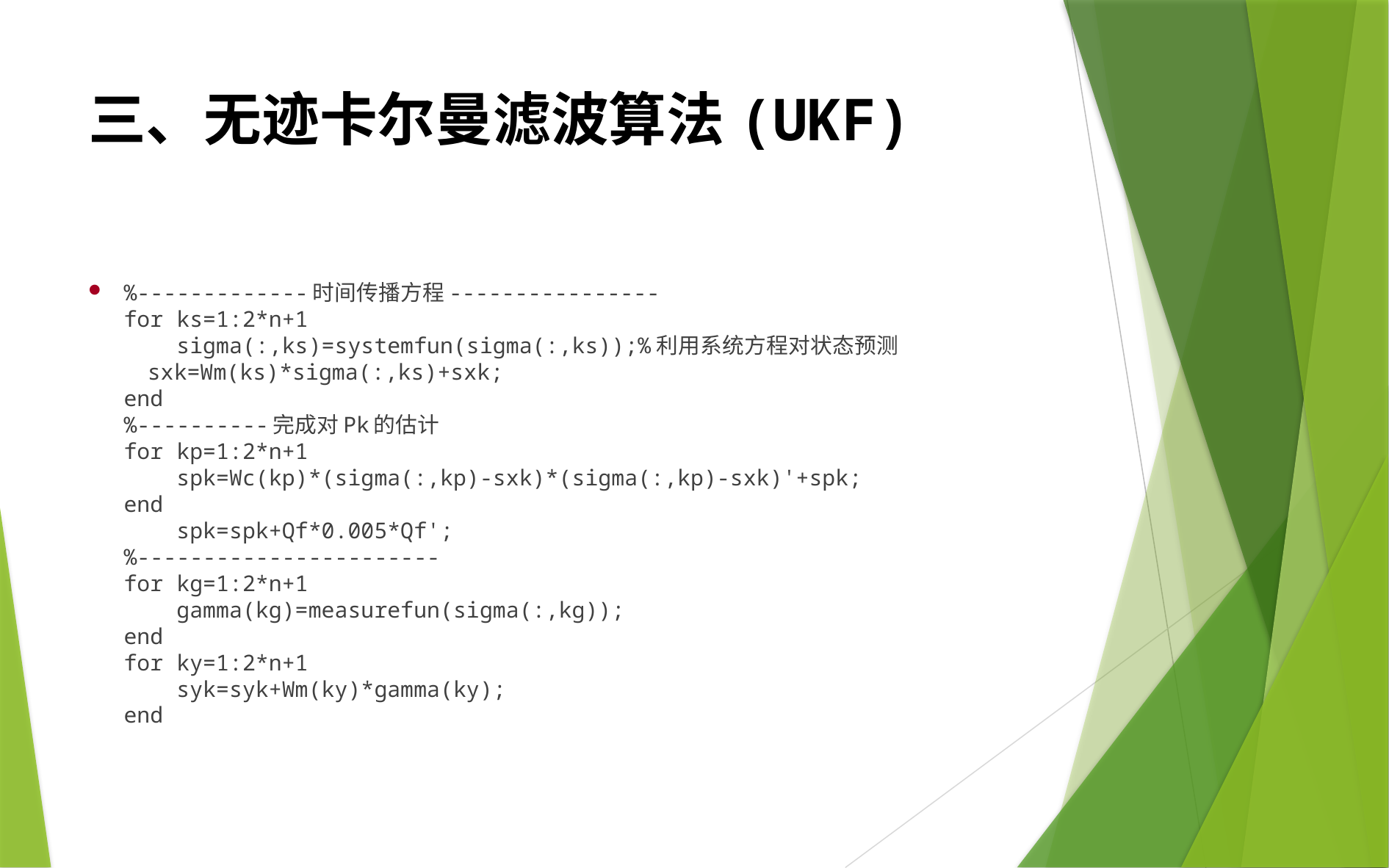

# 三、无迹卡尔曼滤波算法(UKF)
%-------------时间传播方程----------------
for ks=1:2*n+1
    sigma(:,ks)=systemfun(sigma(:,ks));%利用系统方程对状态预测
    sxk=Wm(ks)*sigma(:,ks)+sxk;
end 
%----------完成对Pk的估计
for kp=1:2*n+1
    spk=Wc(kp)*(sigma(:,kp)-sxk)*(sigma(:,kp)-sxk)'+spk;   
end
    spk=spk+Qf*0.005*Qf';
%-----------------------
for kg=1:2*n+1
    gamma(kg)=measurefun(sigma(:,kg));
end
for ky=1:2*n+1
    syk=syk+Wm(ky)*gamma(ky);
end